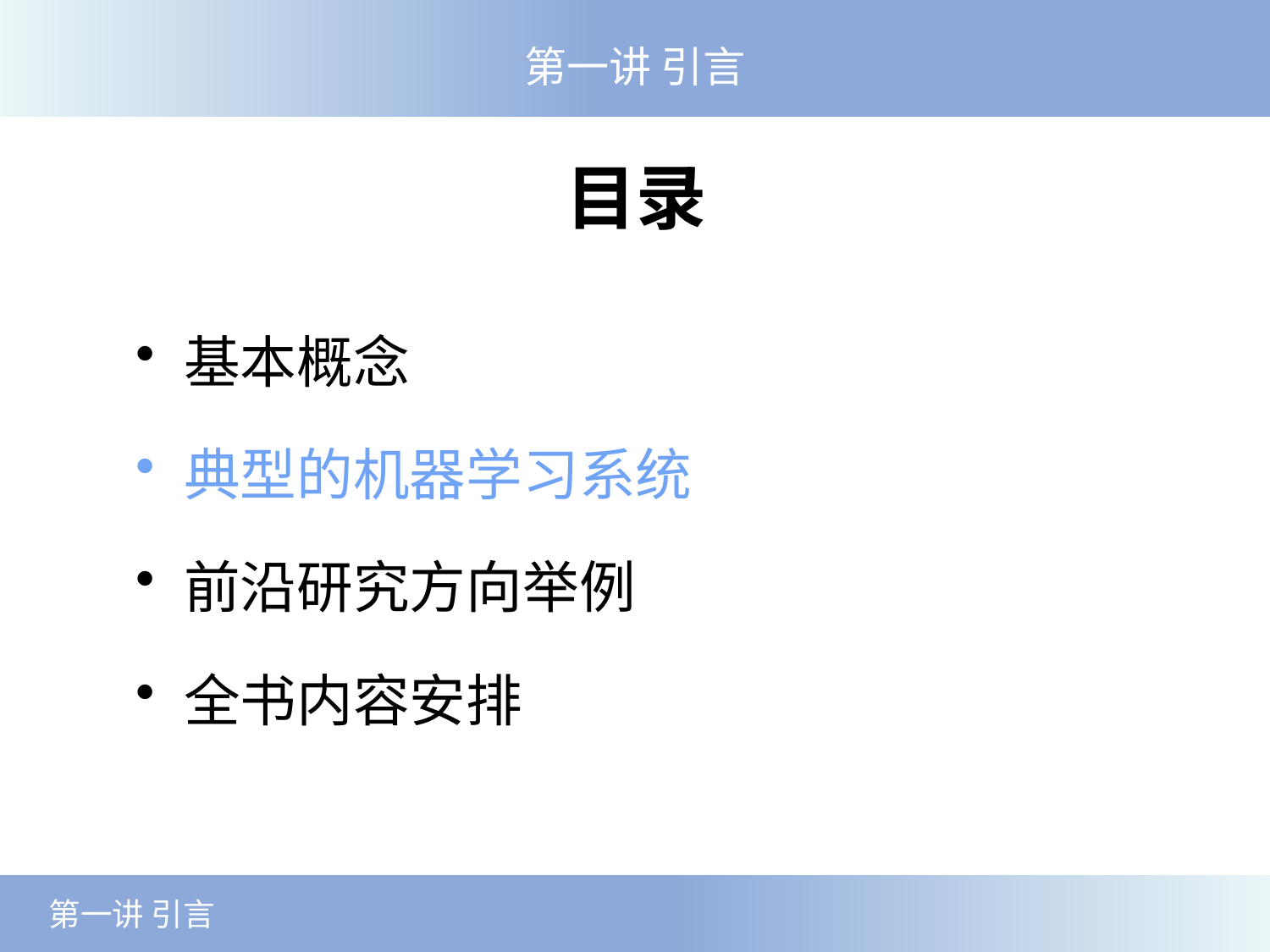

第一讲 引言
目录
基本概念
典型的机器学习系统
前沿研究方向举例
全书内容安排
    第一讲 引言